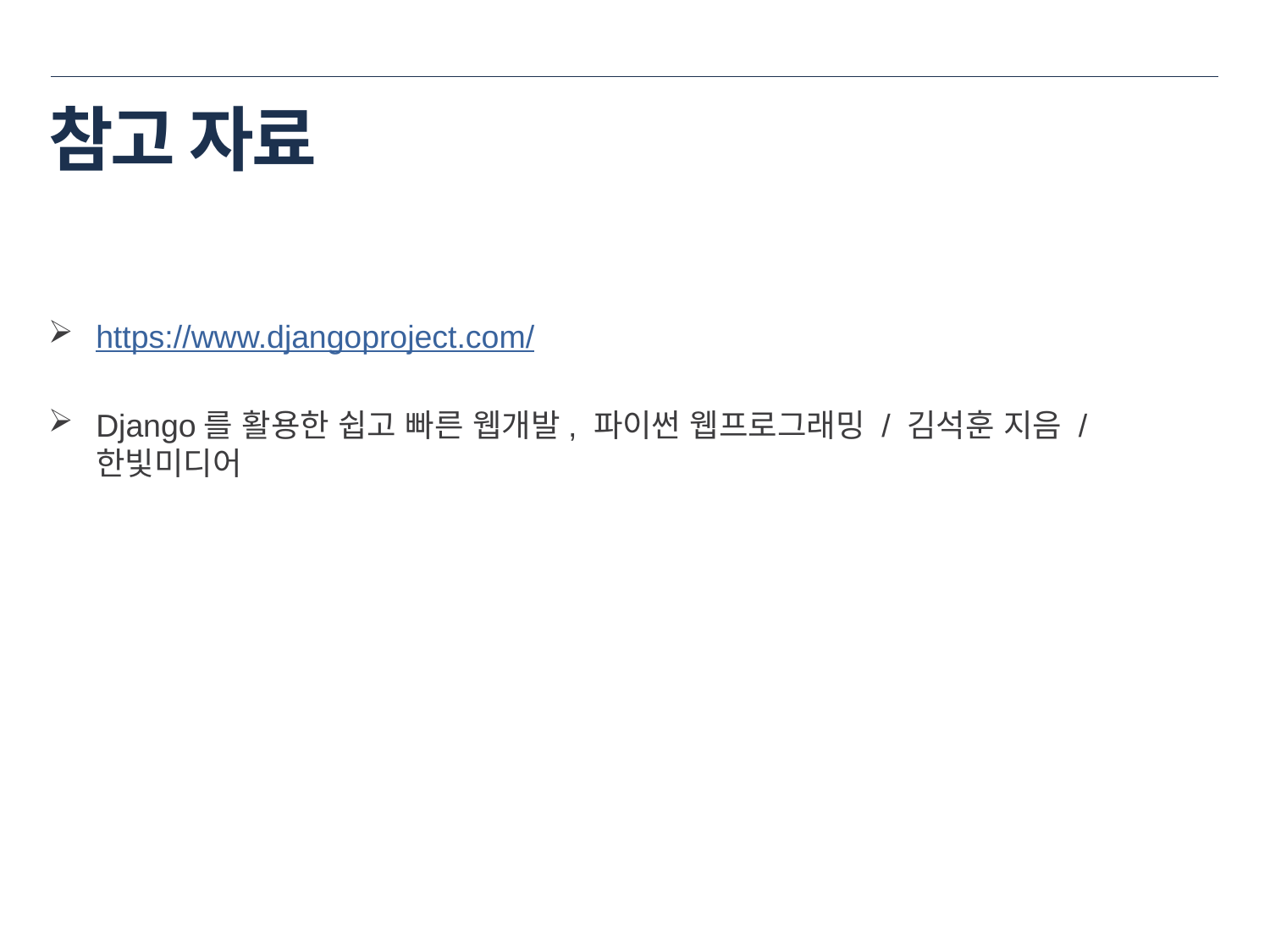

# 참고 자료
https://www.djangoproject.com/

Django를 활용한 쉽고 빠른 웹개발, 파이썬 웹프로그래밍 / 김석훈 지음 / 한빛미디어